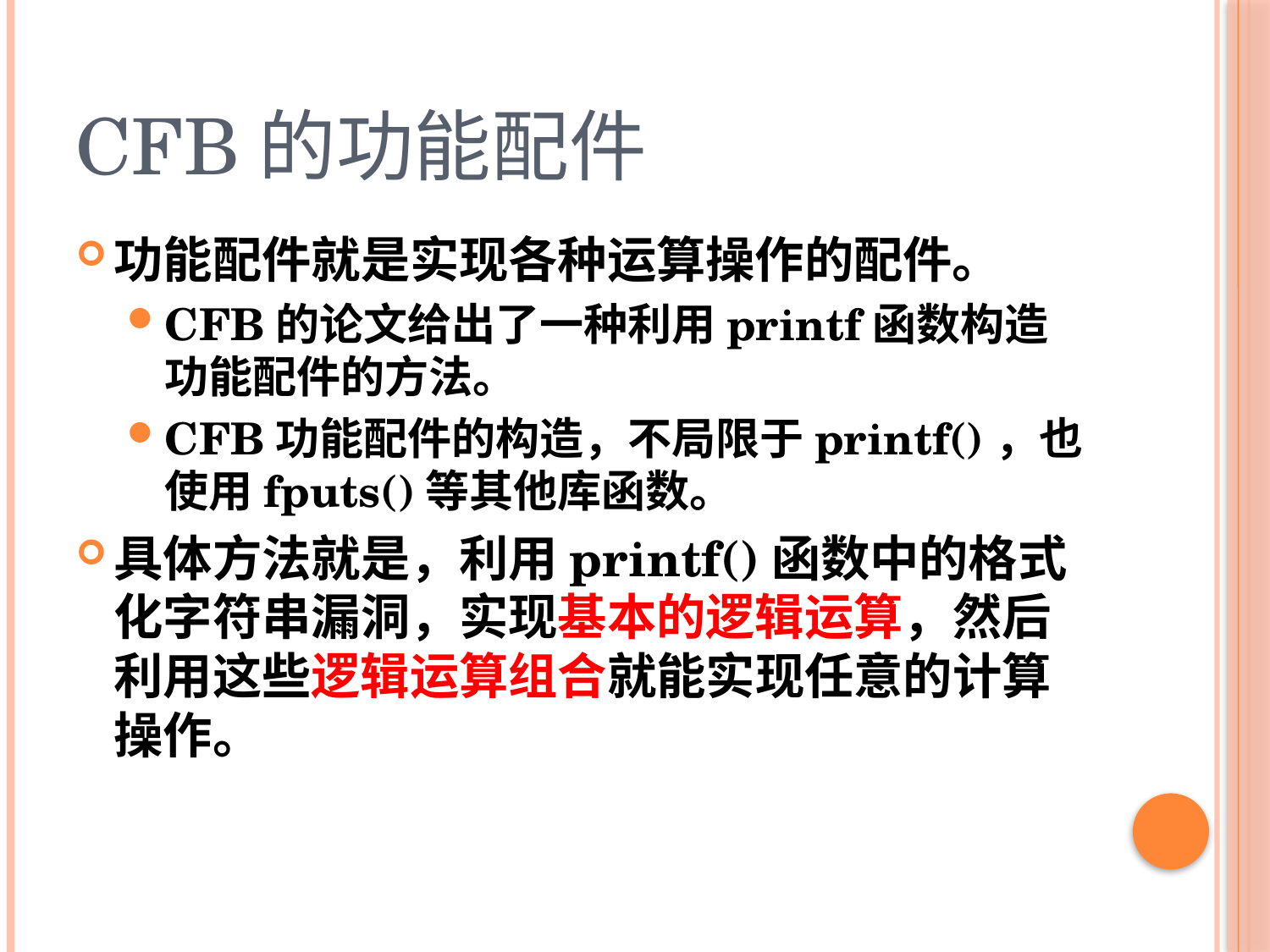

# CFB的功能配件
功能配件就是实现各种运算操作的配件。
CFB的论文给出了一种利用printf函数构造功能配件的方法。
CFB功能配件的构造，不局限于printf()，也使用fputs()等其他库函数。
具体方法就是，利用printf()函数中的格式化字符串漏洞，实现基本的逻辑运算，然后利用这些逻辑运算组合就能实现任意的计算操作。